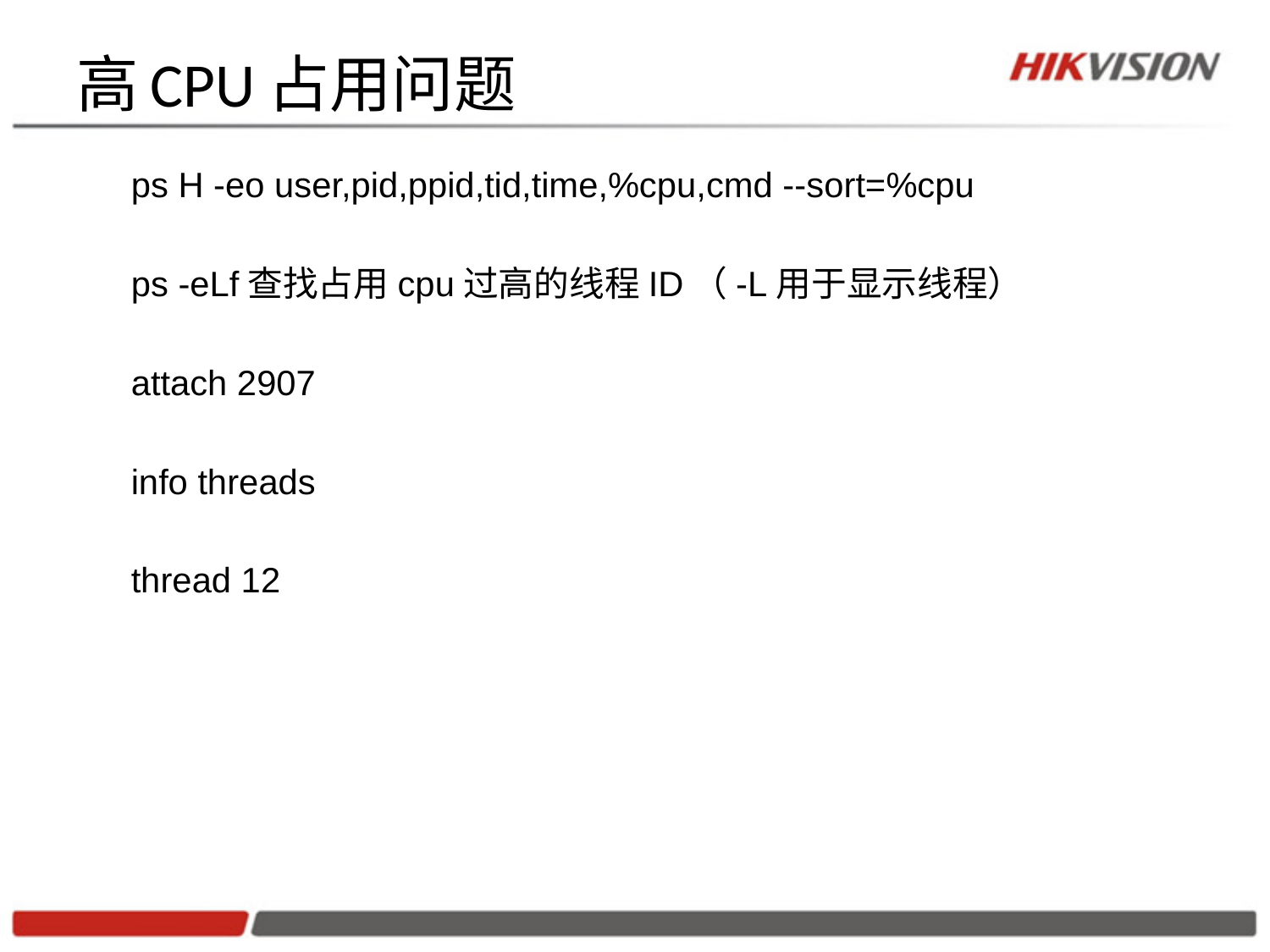

# 高CPU占用问题
ps H -eo user,pid,ppid,tid,time,%cpu,cmd --sort=%cpu

ps -eLf查找占用cpu过高的线程ID（-L用于显示线程）

attach 2907

info threads

thread 12